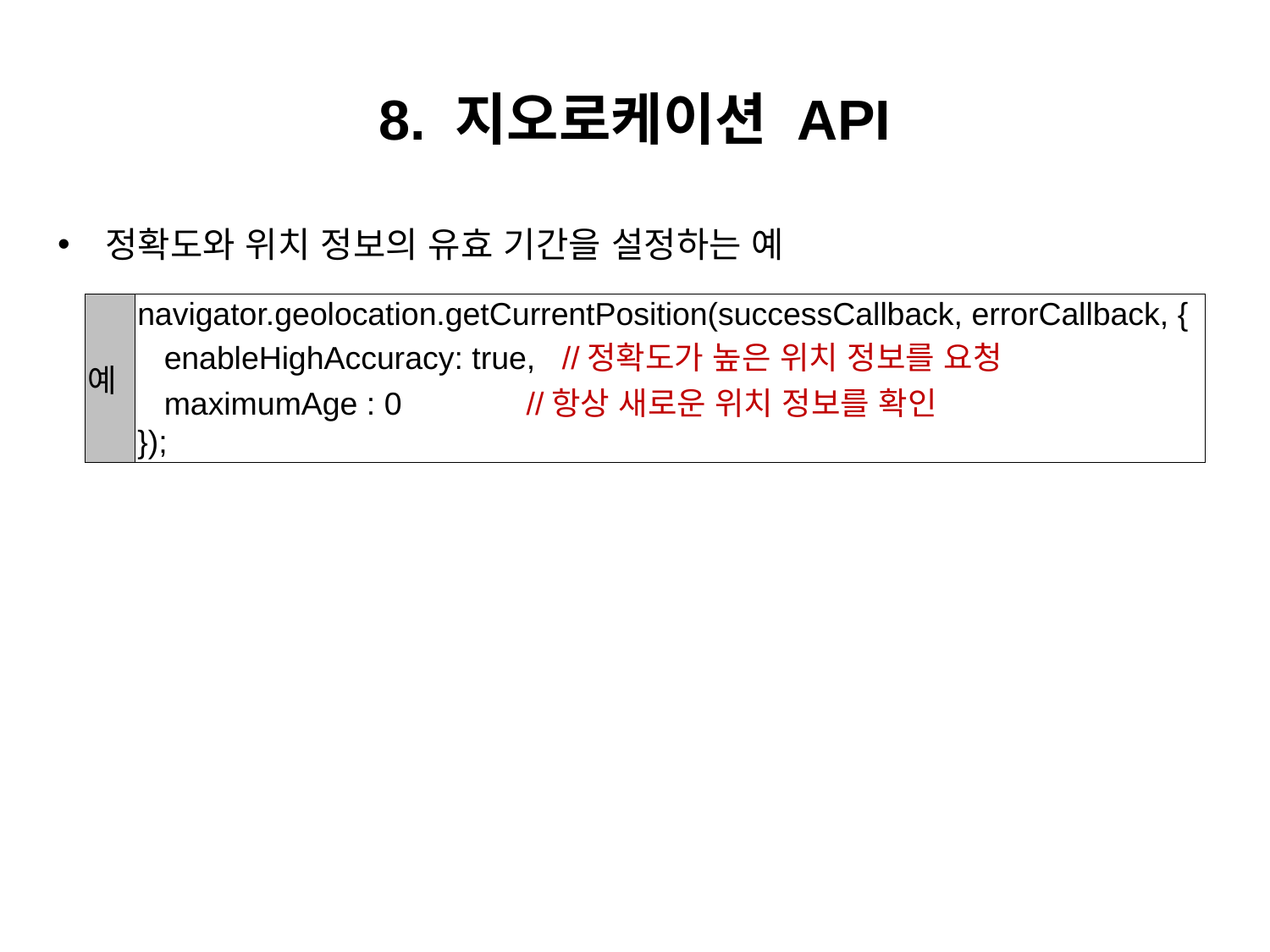

# 8. 지오로케이션 API
정확도와 위치 정보의 유효 기간을 설정하는 예

| 예 | navigator.geolocation.getCurrentPosition(successCallback, errorCallback, { enableHighAccuracy: true, //정확도가 높은 위치 정보를 요청 maximumAge : 0 //항상 새로운 위치 정보를 확인 }); |
| --- | --- |